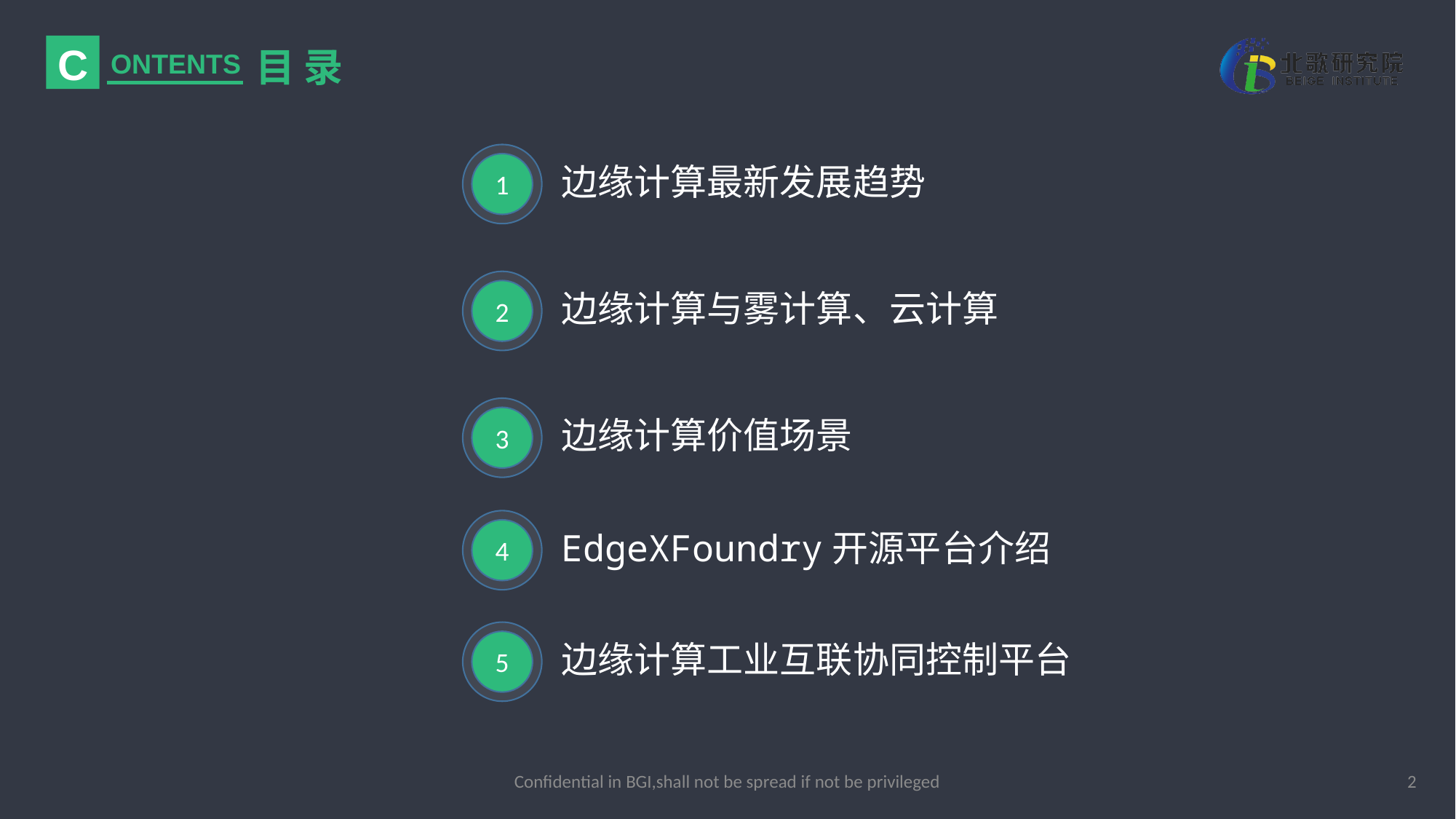

1
边缘计算最新发展趋势

2
边缘计算与雾计算、云计算

3
边缘计算价值场景

4
EdgeXFoundry开源平台介绍

5
边缘计算工业互联协同控制平台
Confidential in BGI,shall not be spread if not be privileged
2